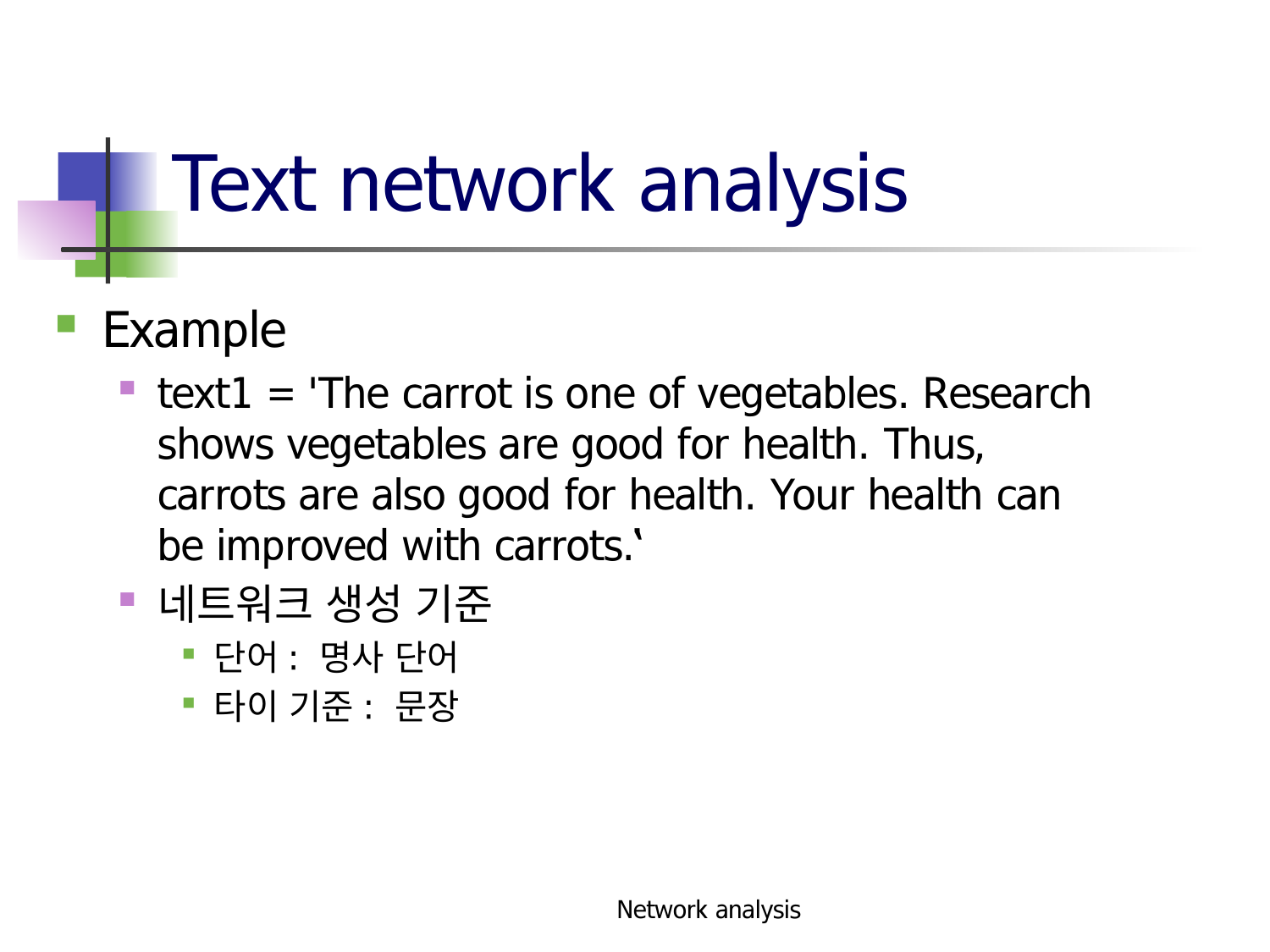

# Text network analysis
Example
text1 = 'The carrot is one of vegetables. Research shows vegetables are good for health. Thus, carrots are also good for health. Your health can be improved with carrots.‘
네트워크 생성 기준
단어: 명사 단어
타이 기준: 문장
Network analysis